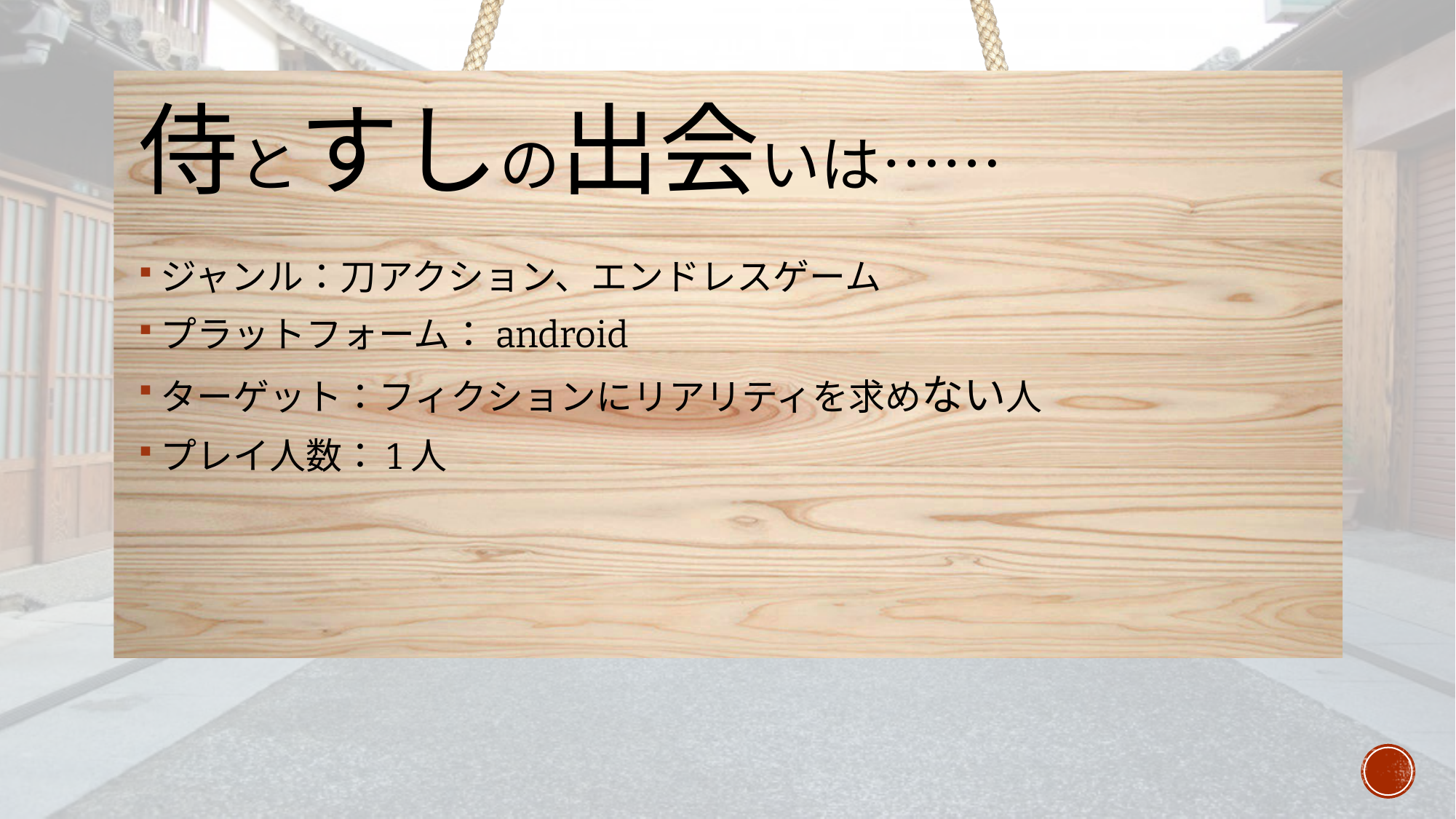

# 侍とすしの出会いは……
ジャンル：刀アクション、エンドレスゲーム
プラットフォーム：android
ターゲット：フィクションにリアリティを求めない人
プレイ人数：1人